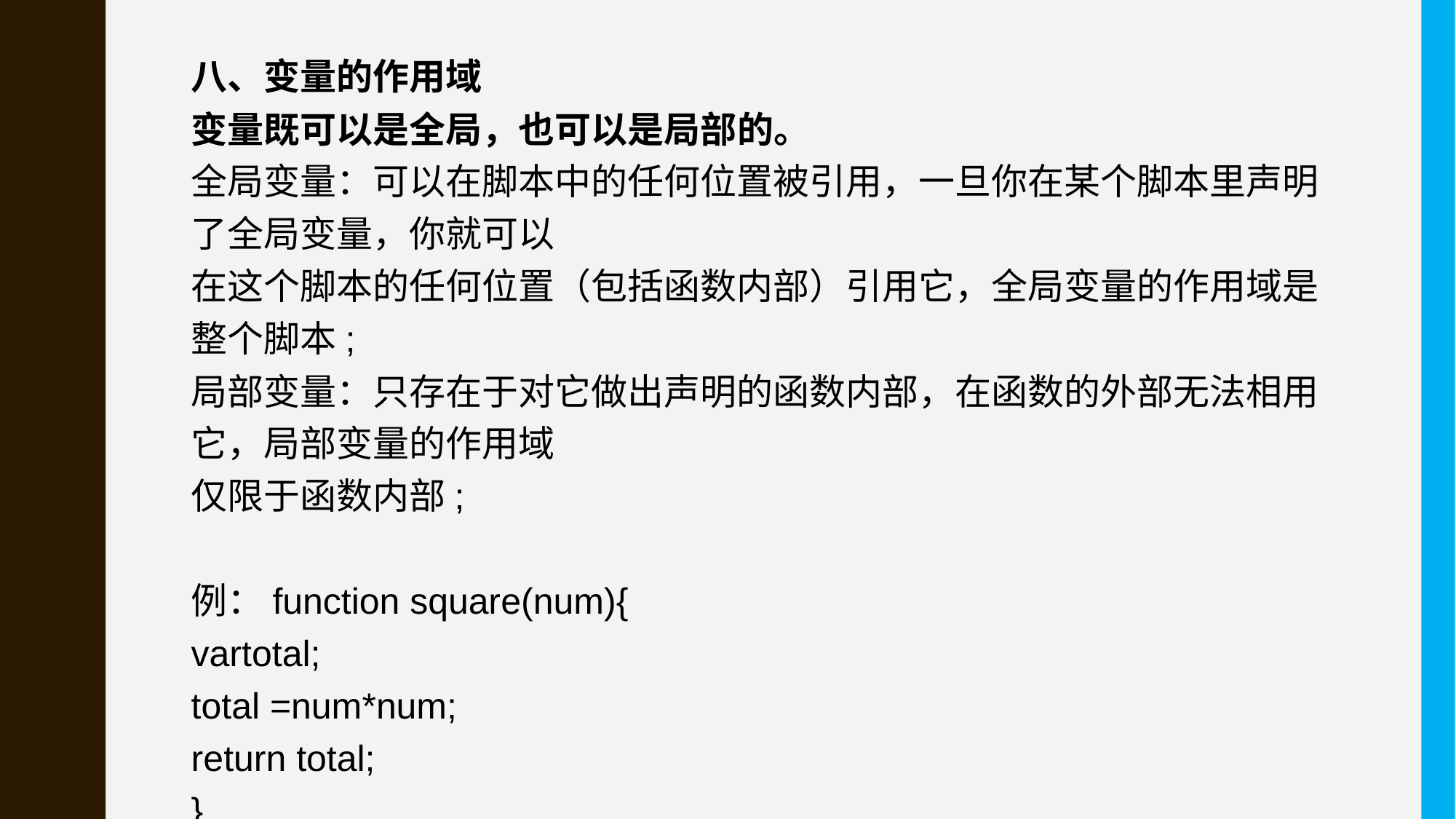

八、变量的作用域
变量既可以是全局，也可以是局部的。
全局变量：可以在脚本中的任何位置被引用，一旦你在某个脚本里声明了全局变量，你就可以
在这个脚本的任何位置（包括函数内部）引用它，全局变量的作用域是整个脚本;
局部变量：只存在于对它做出声明的函数内部，在函数的外部无法相用它，局部变量的作用域
仅限于函数内部;

例：function square(num){
vartotal;
total =num*num;
return total;
}
vartotal = 50;
alert(total);
varnumber = square(20);
alert(total);